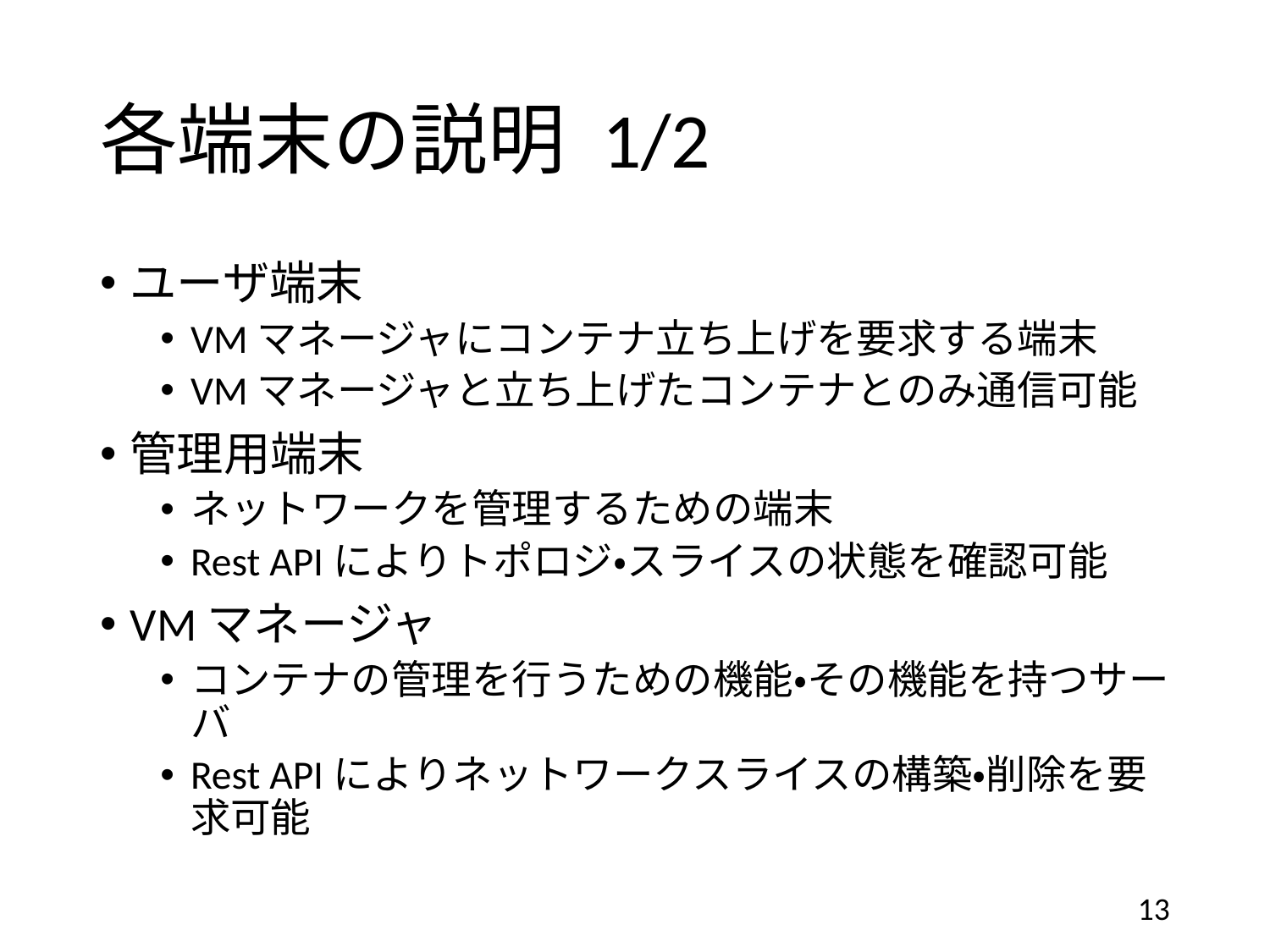

# 各端末の説明 1/2
ユーザ端末
VMマネージャにコンテナ立ち上げを要求する端末
VMマネージャと立ち上げたコンテナとのみ通信可能
管理用端末
ネットワークを管理するための端末
Rest APIによりトポロジ・スライスの状態を確認可能
VMマネージャ
コンテナの管理を行うための機能・その機能を持つサーバ
Rest APIによりネットワークスライスの構築・削除を要求可能
13